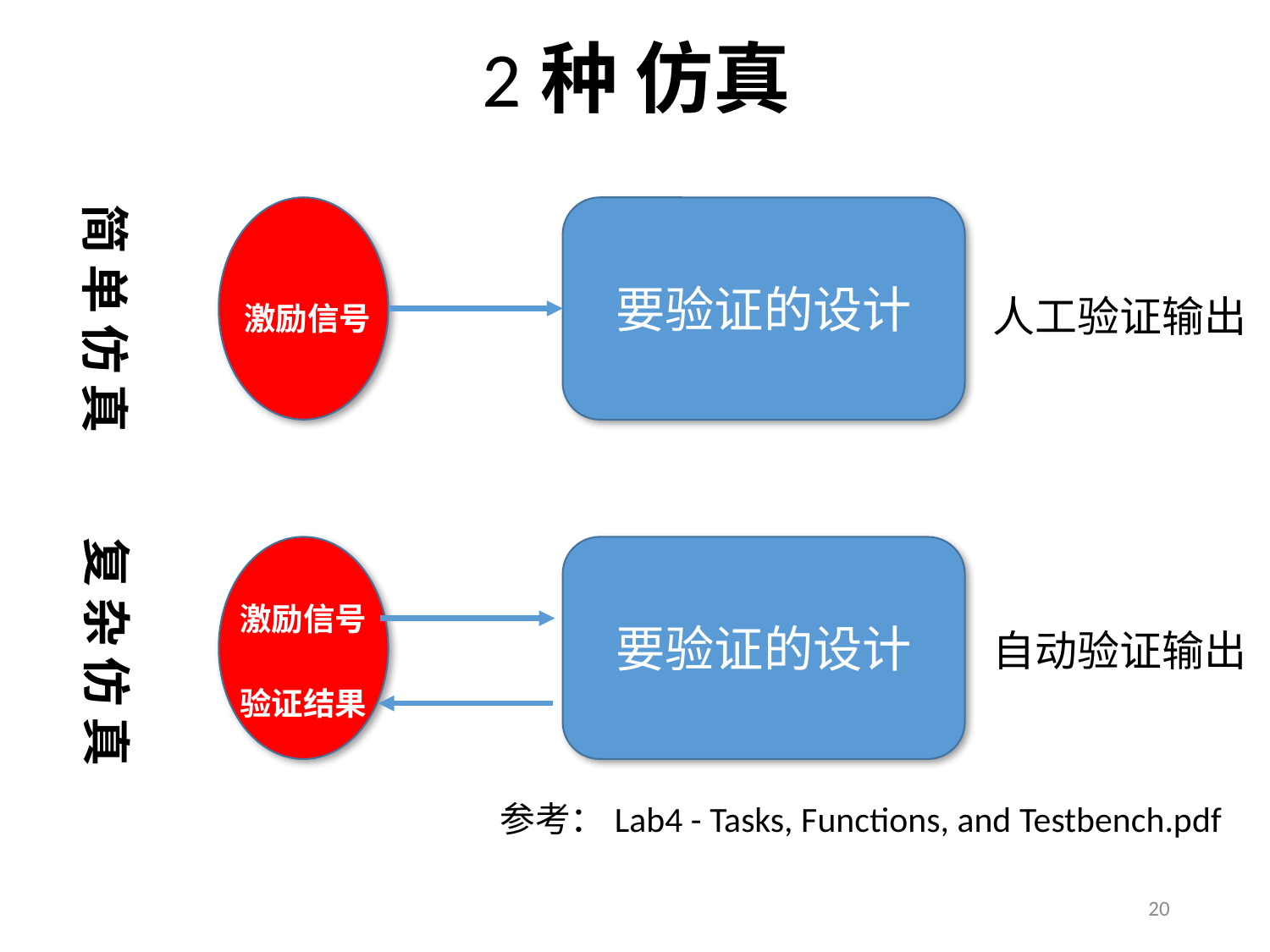

# 2种 仿真
简单仿真

要验证的设计
人工验证输出
激励信号
复杂仿真

要验证的设计
激励信号
自动验证输出
验证结果
参考：Lab4 - Tasks, Functions, and Testbench.pdf
20